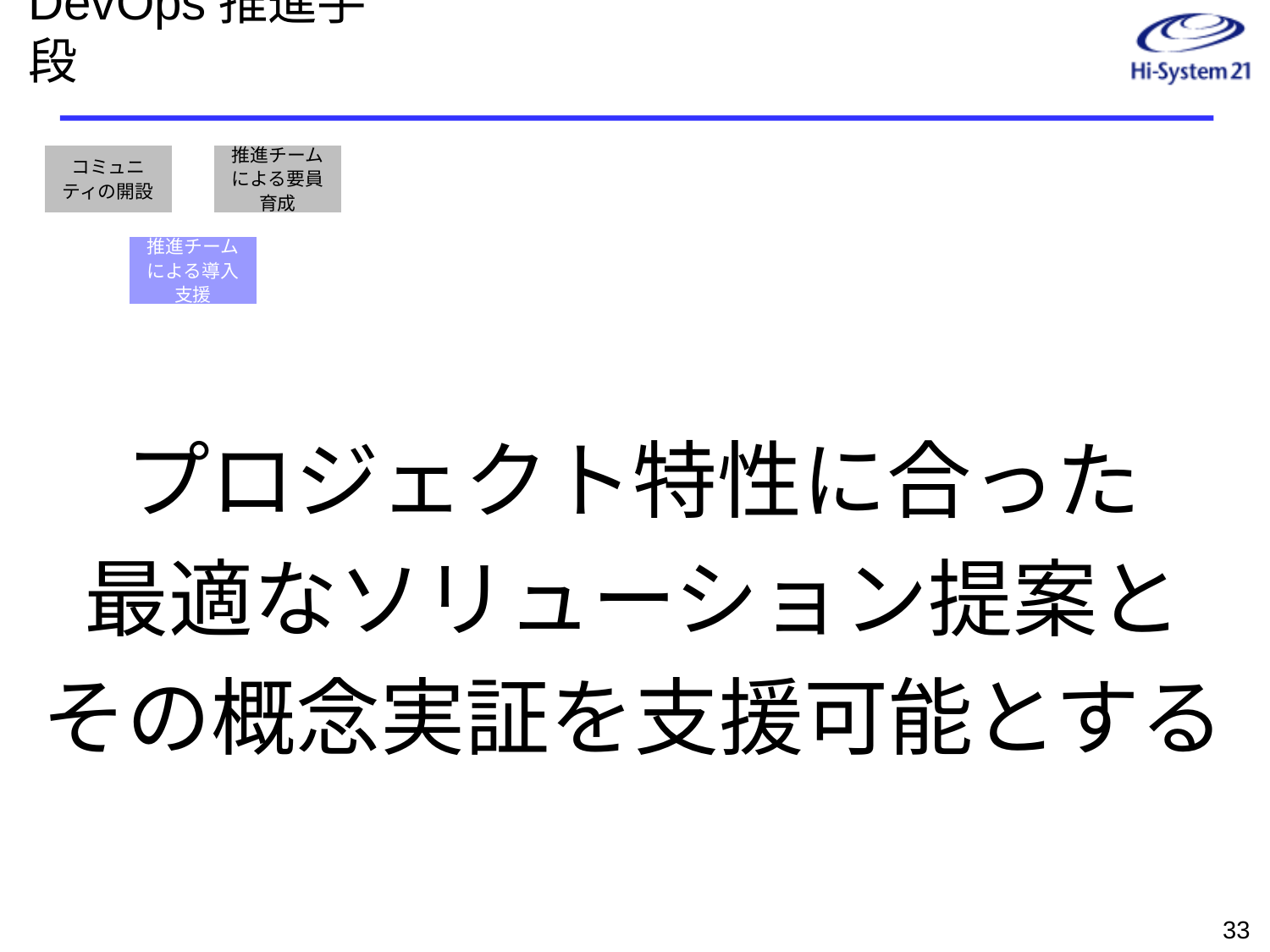

# DevOps推進手段
コミュニティの開設
推進チームによる要員育成
推進チームによる導入支援
プロジェクト特性に合った
最適なソリューション提案と
その概念実証を支援可能とする
33